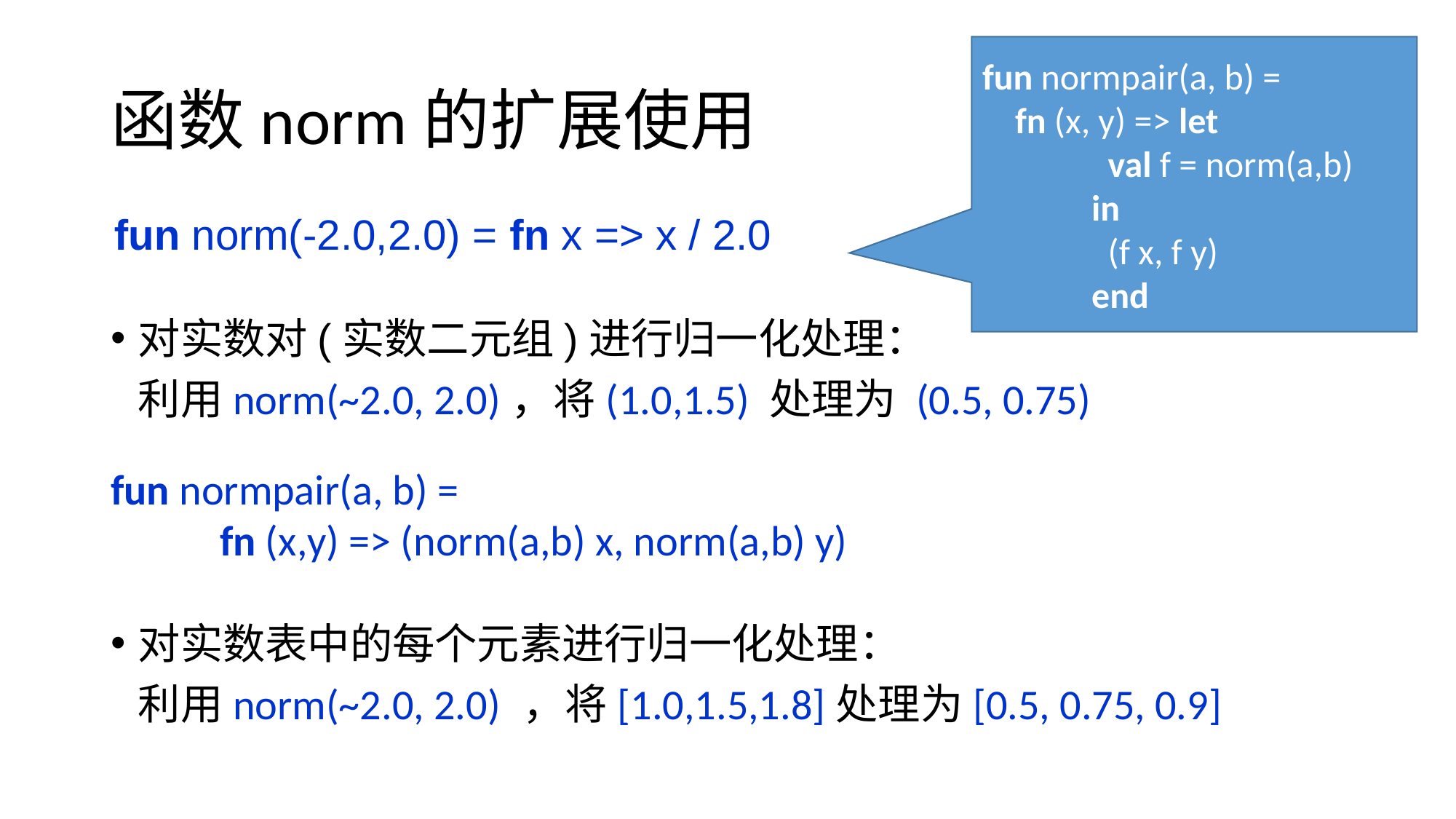

fun normpair(a, b) =
    fn (x, y) => let
	  val f = norm(a,b)
	in
	  (f x, f y)
	end
# 函数norm的扩展使用
fun norm(-2.0,2.0) = fn x => x / 2.0
对实数对(实数二元组)进行归一化处理：
	利用norm(~2.0, 2.0)，将(1.0,1.5) 处理为 (0.5, 0.75)

对实数表中的每个元素进行归一化处理：
	利用norm(~2.0, 2.0) ，将[1.0,1.5,1.8]处理为[0.5, 0.75, 0.9]
fun normpair(a, b) =
	fn (x,y) => (norm(a,b) x, norm(a,b) y)